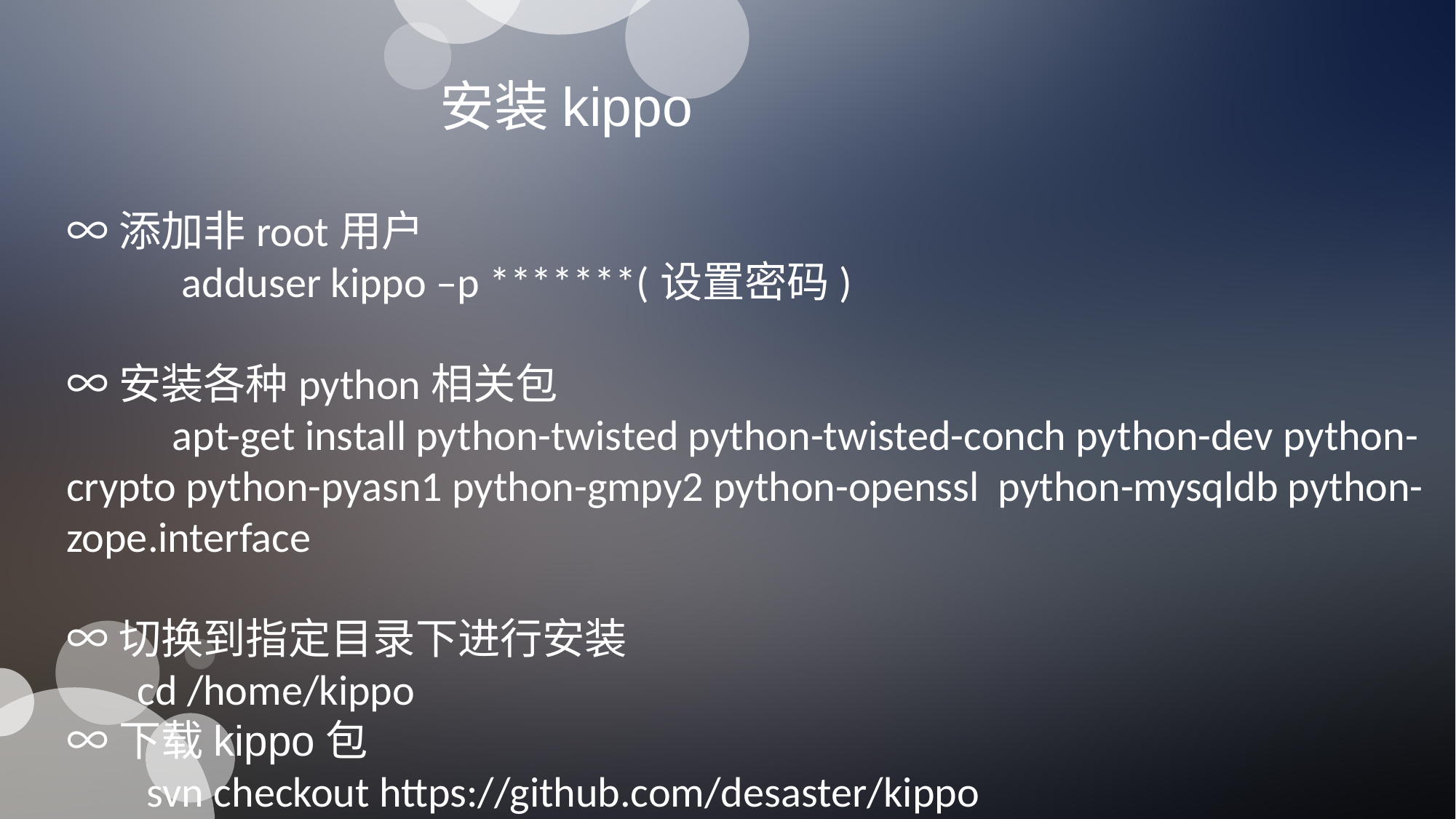

安装kippo

∞添加非root用户
            adduser kippo –p *******(设置密码)

∞安装各种python相关包
           apt-get install python-twisted python-twisted-conch python-dev python-crypto python-pyasn1 python-gmpy2 python-openssl  python-mysqldb python-zope.interface

∞切换到指定目录下进行安装
      cd /home/kippo
∞下载kippo包
       svn checkout https://github.com/desaster/kippo